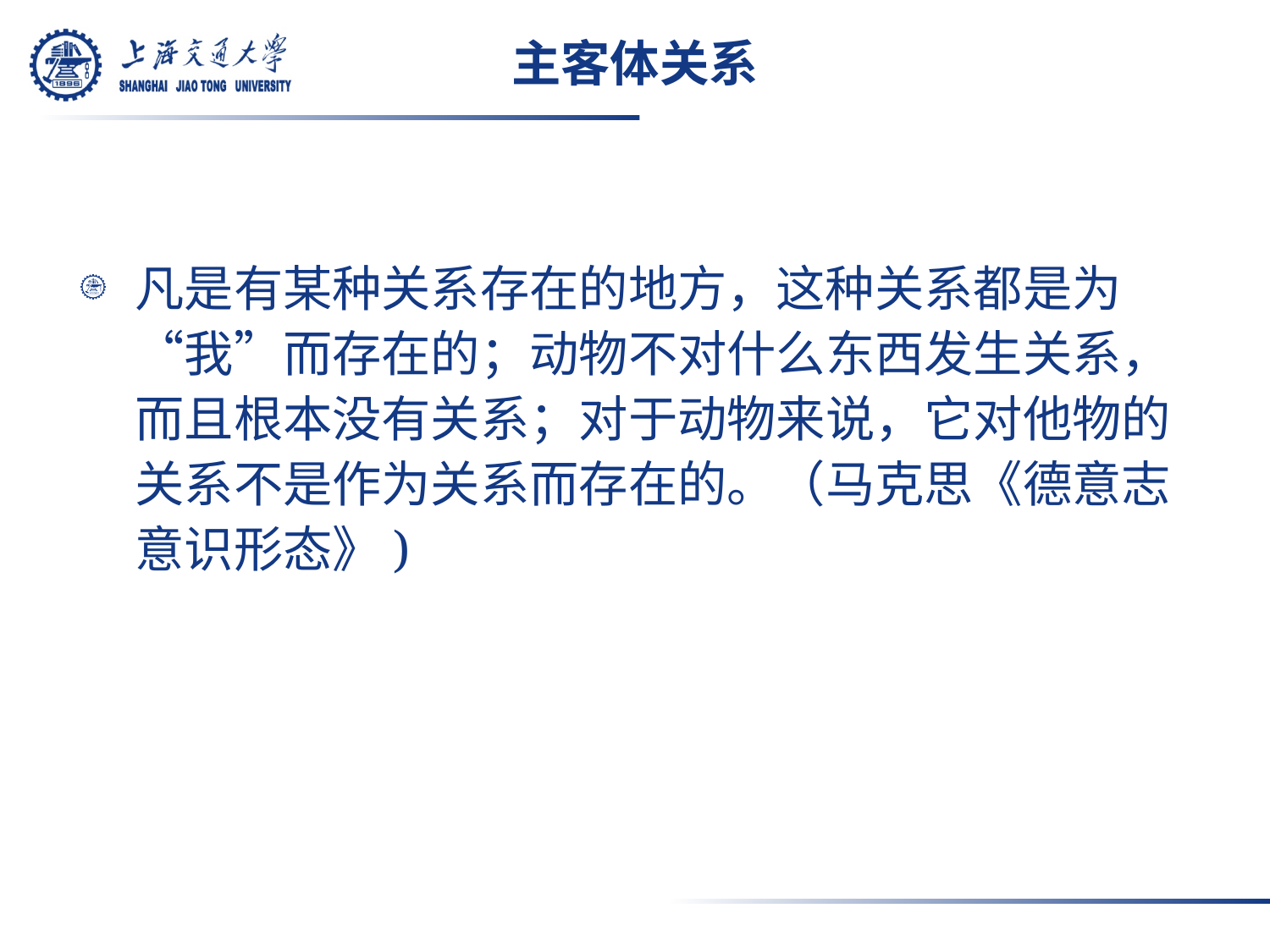

# 主客体关系

凡是有某种关系存在的地方，这种关系都是为“我”而存在的；动物不对什么东西发生关系，而且根本没有关系；对于动物来说，它对他物的关系不是作为关系而存在的。（马克思《德意志意识形态》)